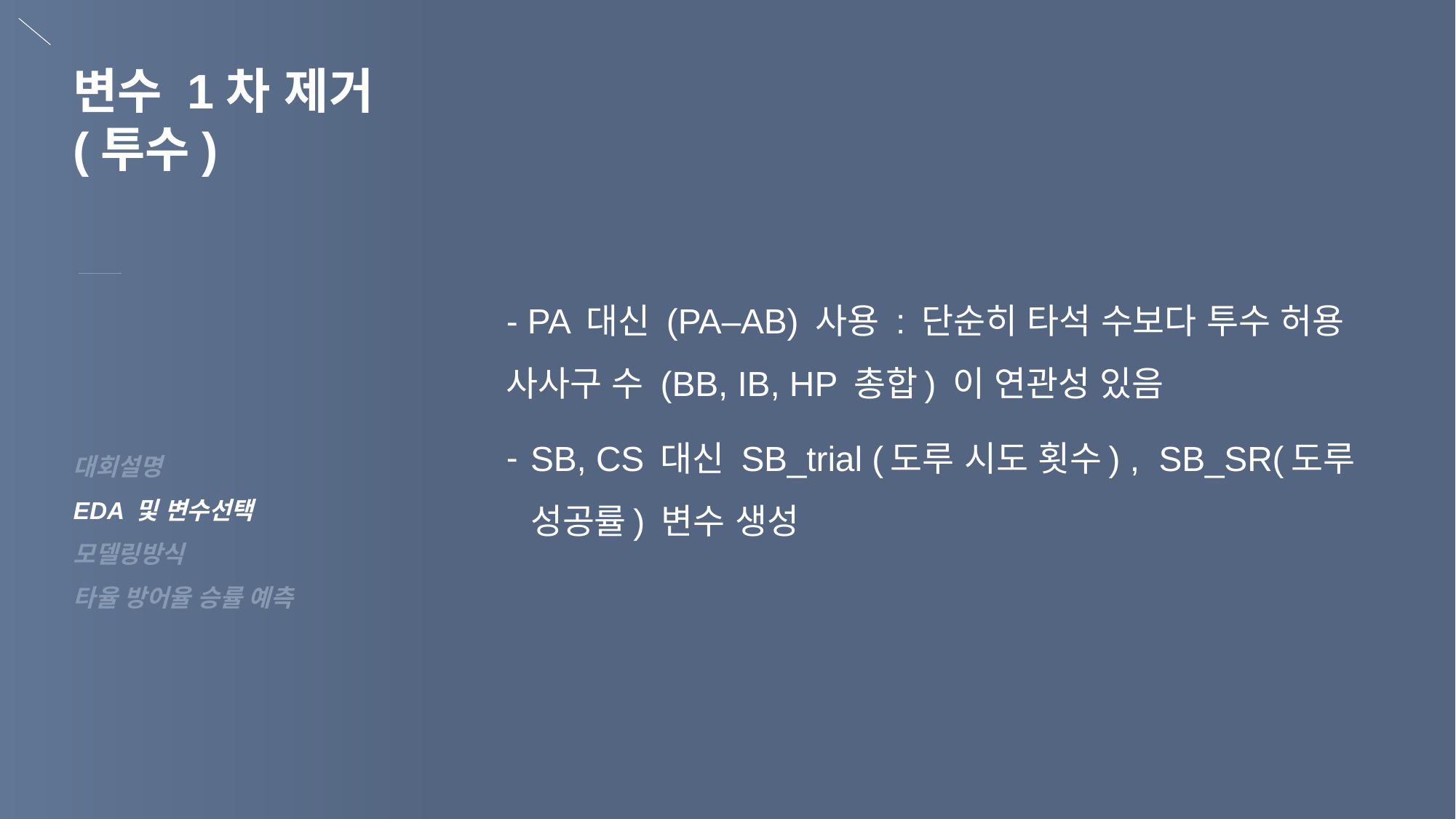

변수 1차 제거
(투수)
- PA 대신 (PA–AB) 사용 : 단순히 타석 수보다 투수 허용 사사구 수 (BB, IB, HP 총합) 이 연관성 있음
SB, CS 대신 SB_trial (도루 시도 횟수) ,  SB_SR(도루 성공률) 변수 생성
대회설명
EDA 및 변수선택
모델링방식
타율 방어율 승률 예측